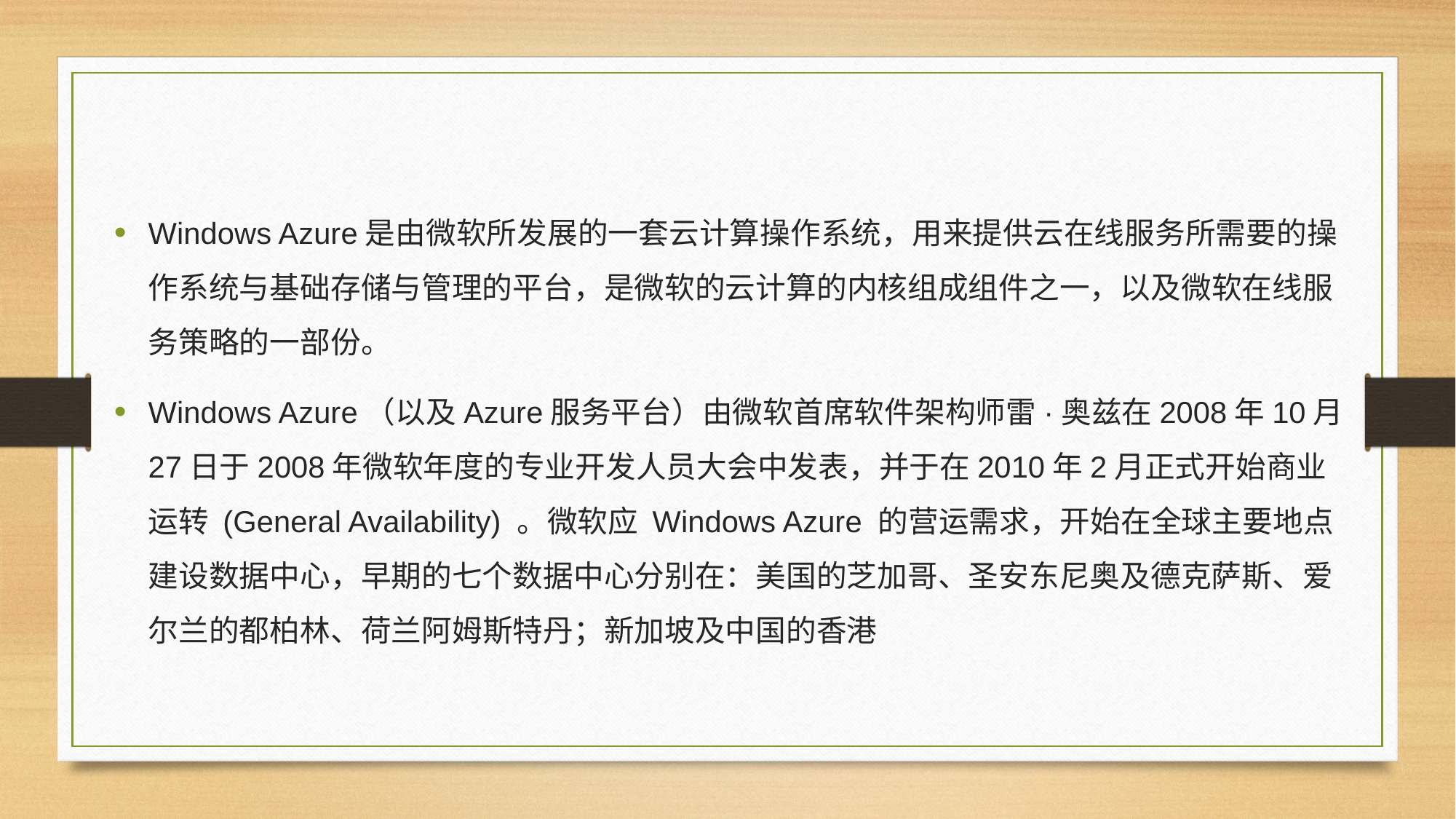

#
Windows Azure是由微软所发展的一套云计算操作系统，用来提供云在线服务所需要的操作系统与基础存储与管理的平台，是微软的云计算的内核组成组件之一，以及微软在线服务策略的一部份。
Windows Azure（以及Azure服务平台）由微软首席软件架构师雷·奥兹在2008年10月27日于2008年微软年度的专业开发人员大会中发表，并于在2010年2月正式开始商业运转 (General Availability) 。微软应 Windows Azure 的营运需求，开始在全球主要地点建设数据中心，早期的七个数据中心分别在：美国的芝加哥、圣安东尼奥及德克萨斯、爱尔兰的都柏林、荷兰阿姆斯特丹；新加坡及中国的香港